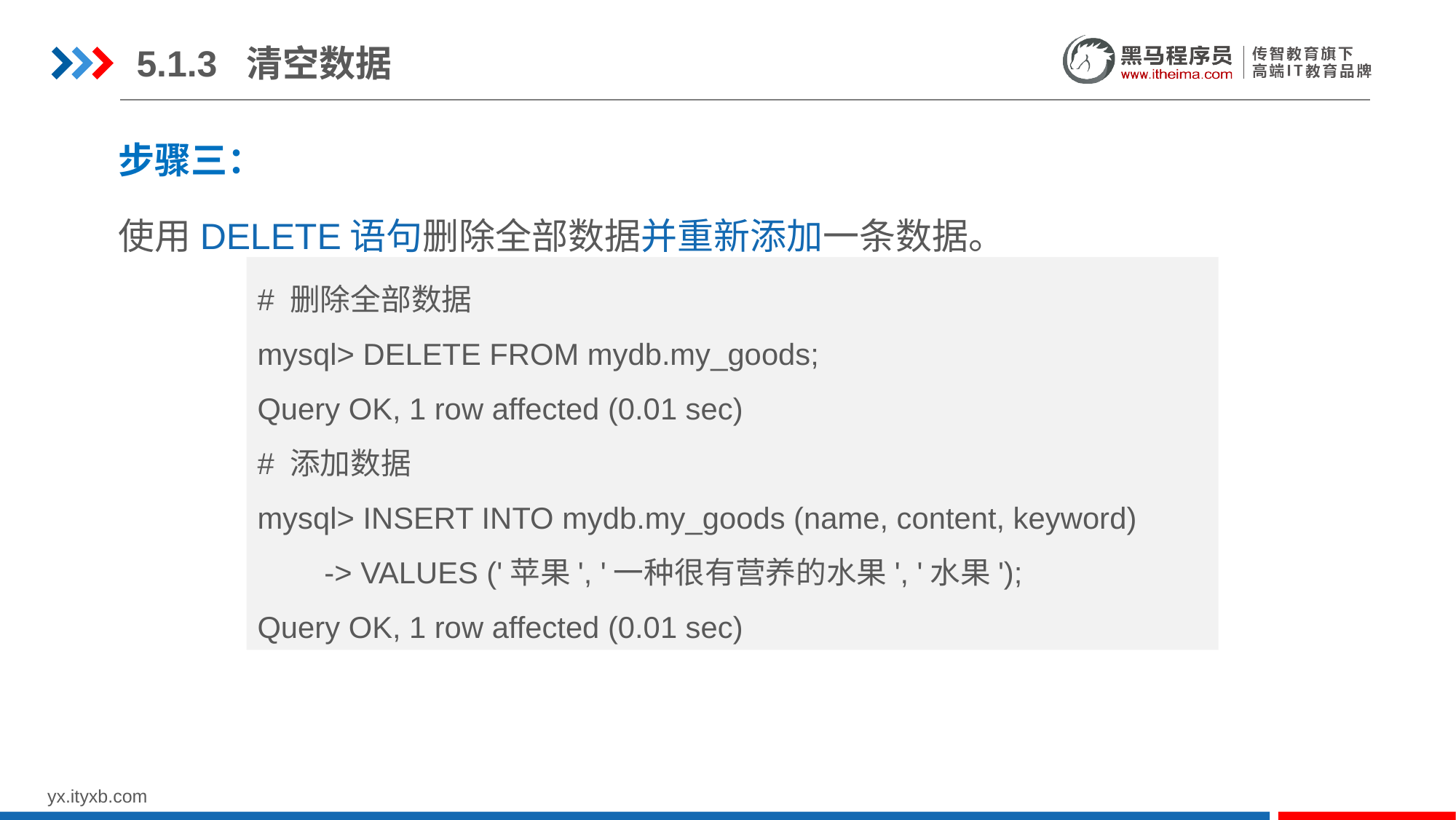

5.1.3  清空数据
步骤三：
使用DELETE语句删除全部数据并重新添加一条数据。
# 删除全部数据
mysql> DELETE FROM mydb.my_goods;
Query OK, 1 row affected (0.01 sec)
# 添加数据
mysql> INSERT INTO mydb.my_goods (name, content, keyword)
        -> VALUES ('苹果', '一种很有营养的水果', '水果');
Query OK, 1 row affected (0.01 sec)